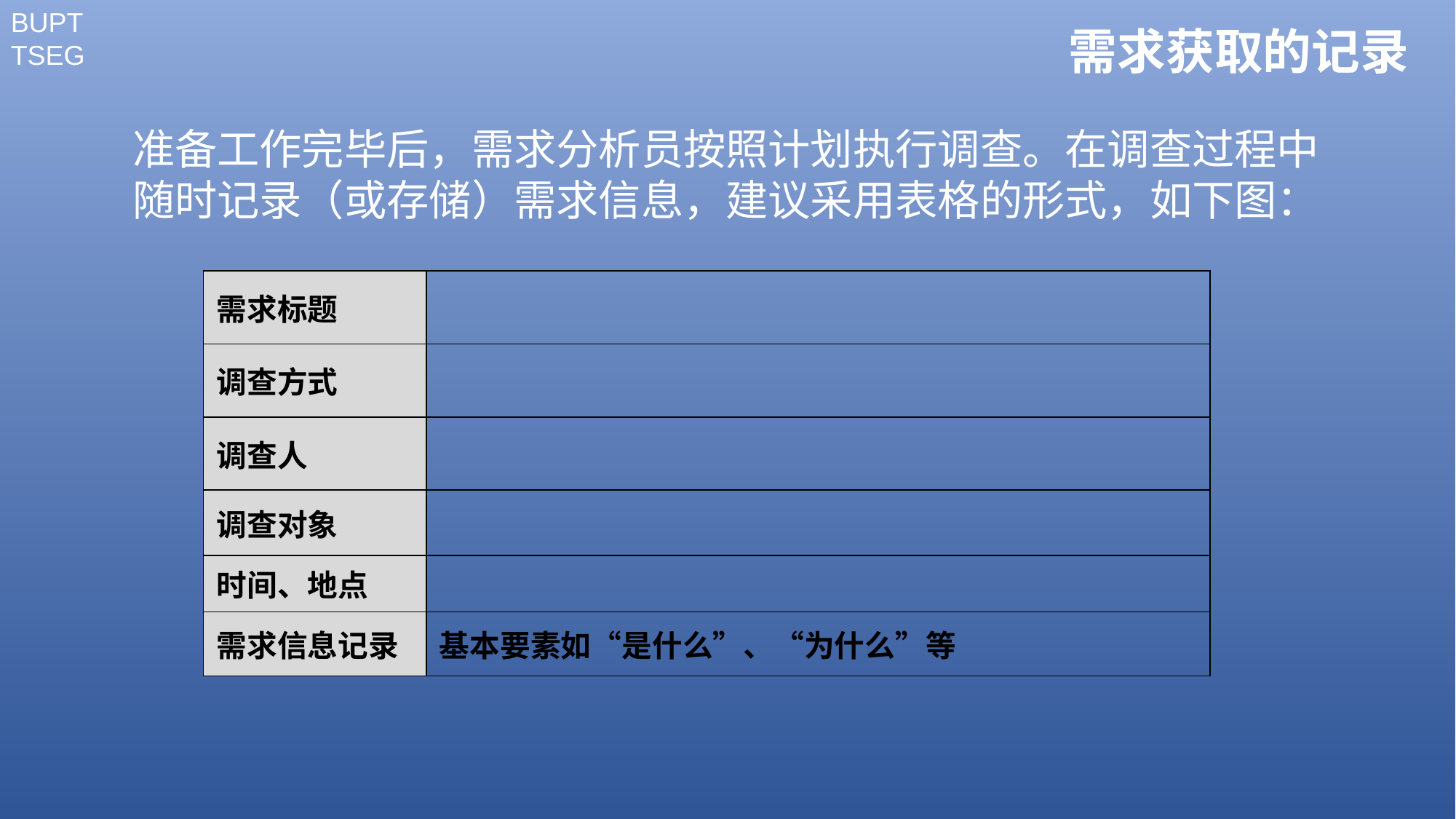

# 需求获取的记录
准备工作完毕后，需求分析员按照计划执行调查。在调查过程中随时记录（或存储）需求信息，建议采用表格的形式，如下图：
| 需求标题 |  |
| --- | --- |
| 调查方式 |  |
| 调查人 |  |
| 调查对象 |  |
| 时间、地点 |  |
| 需求信息记录 | 基本要素如“是什么”、“为什么”等 |